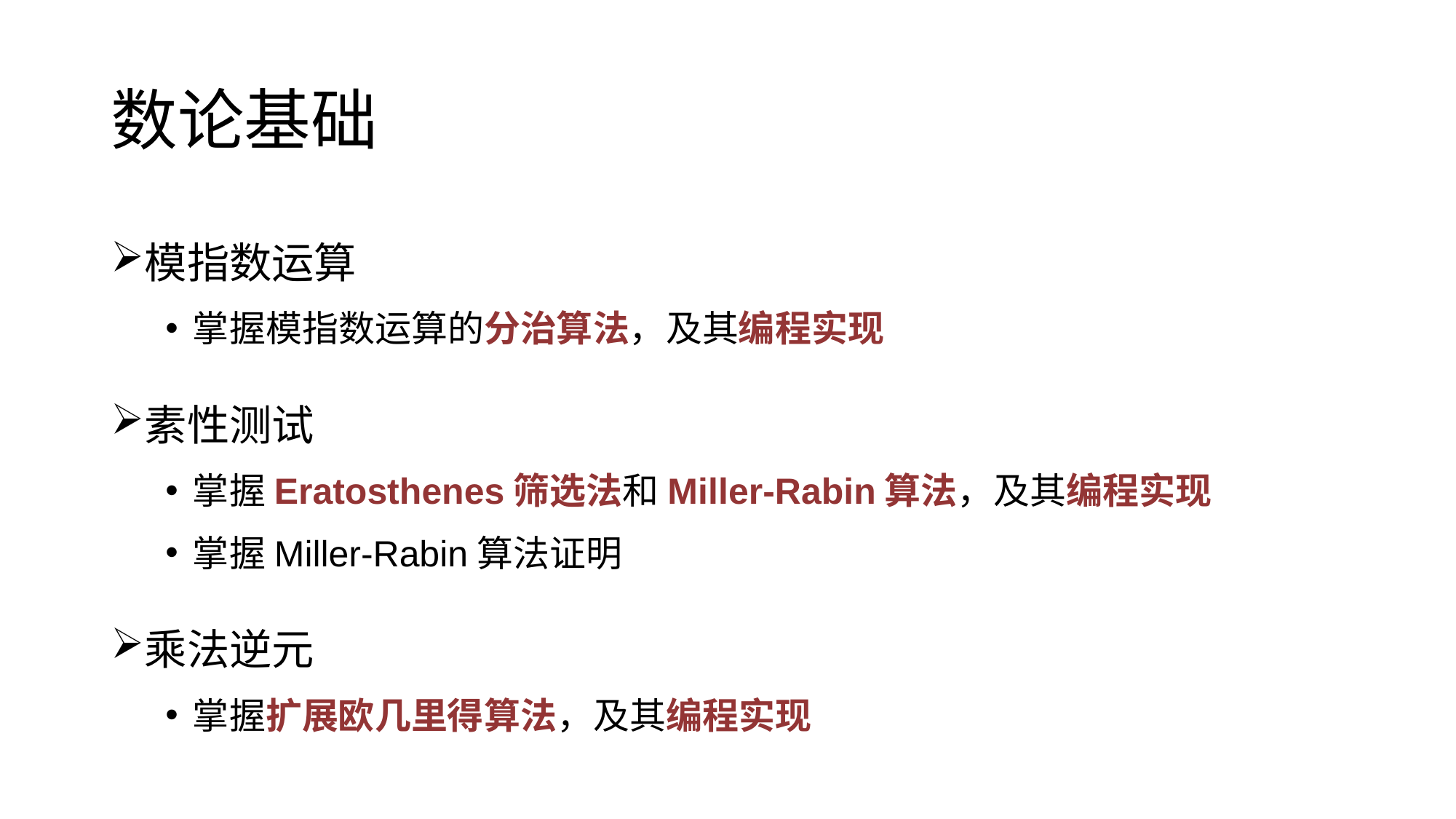

# 数论基础
模指数运算
掌握模指数运算的分治算法，及其编程实现
素性测试
掌握Eratosthenes筛选法和Miller-Rabin算法，及其编程实现
掌握Miller-Rabin算法证明
乘法逆元
掌握扩展欧几里得算法，及其编程实现